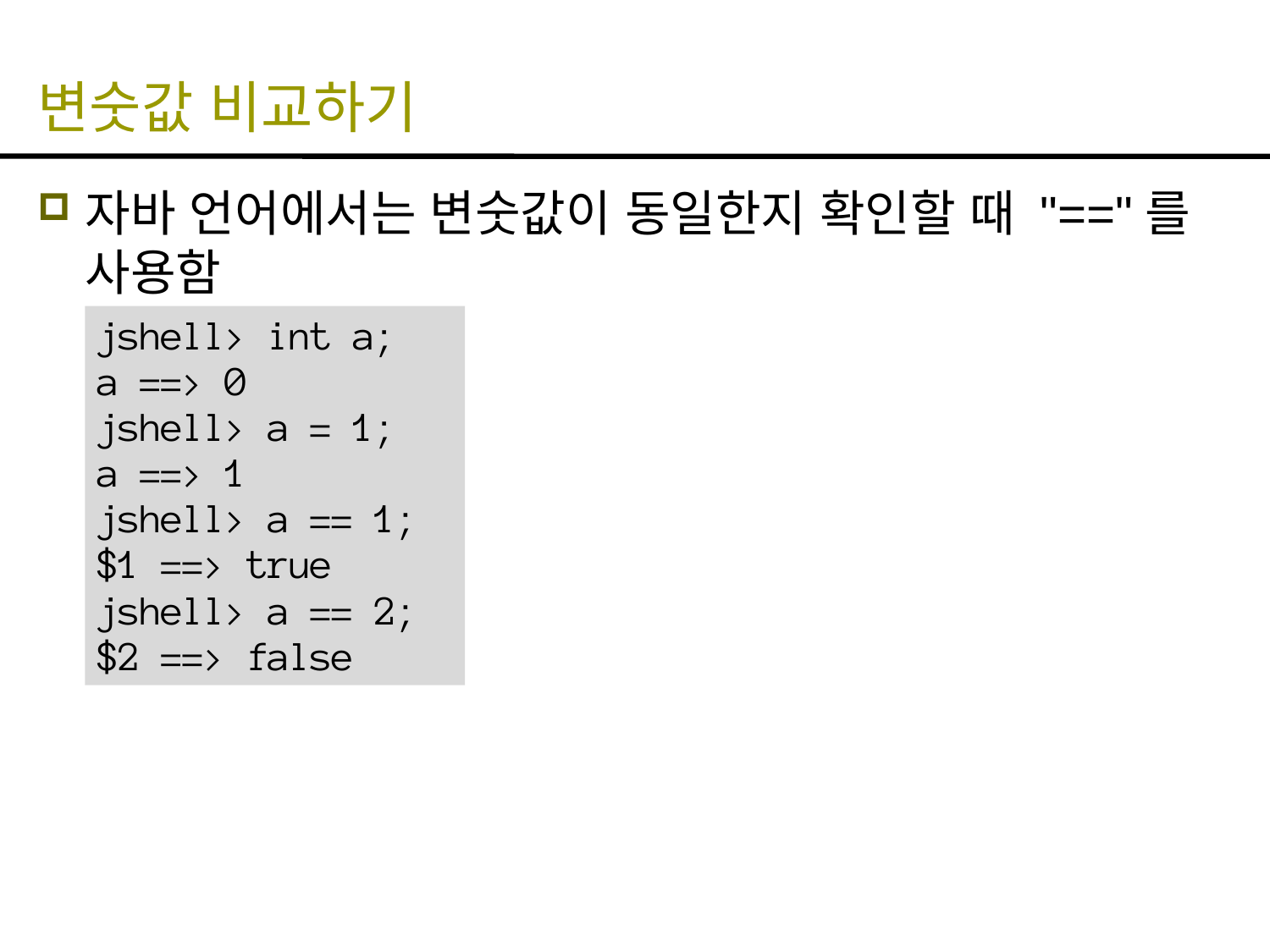

# 변숫값 비교하기
자바 언어에서는 변숫값이 동일한지 확인할 때 "=="를 사용함
jshell> int a;
a ==> 0
jshell> a = 1;
a ==> 1
jshell> a == 1;
$1 ==> true
jshell> a == 2;
$2 ==> false